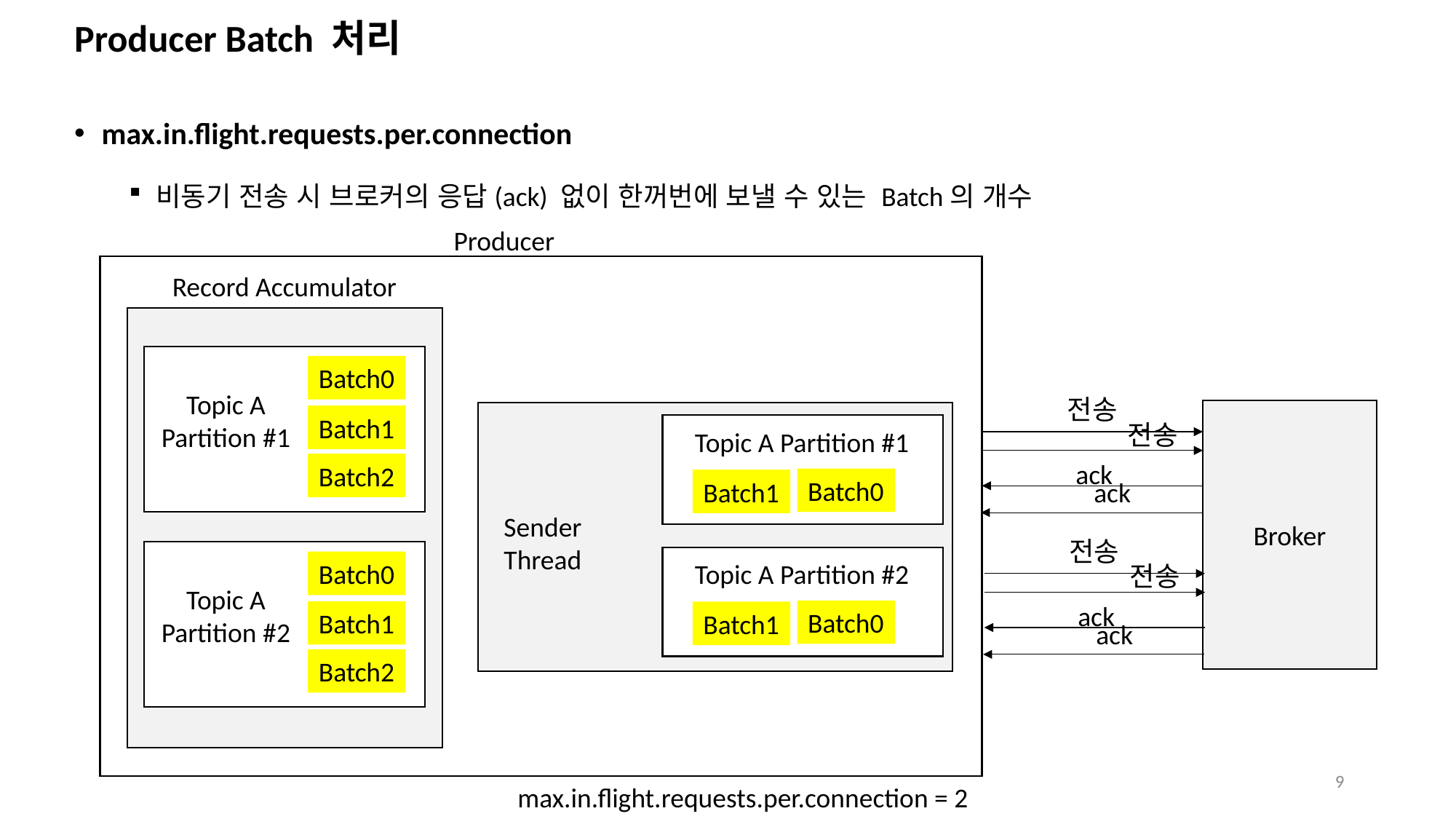

# Producer Batch 처리
max.in.flight.requests.per.connection
비동기 전송 시 브로커의 응답(ack) 없이 한꺼번에 보낼 수 있는 Batch의 개수
Producer

Record Accumulator

Batch0
Topic A
Partition #1
전송
Broker

Batch1
전송

Topic A Partition #1
ack
Batch2
Batch0
Batch1
ack
Sender
Thread
전송

Batch0
Topic A Partition #2
전송
Topic A
Partition #2
ack
Batch0
Batch1
Batch1
ack
Batch2
9
max.in.flight.requests.per.connection = 2